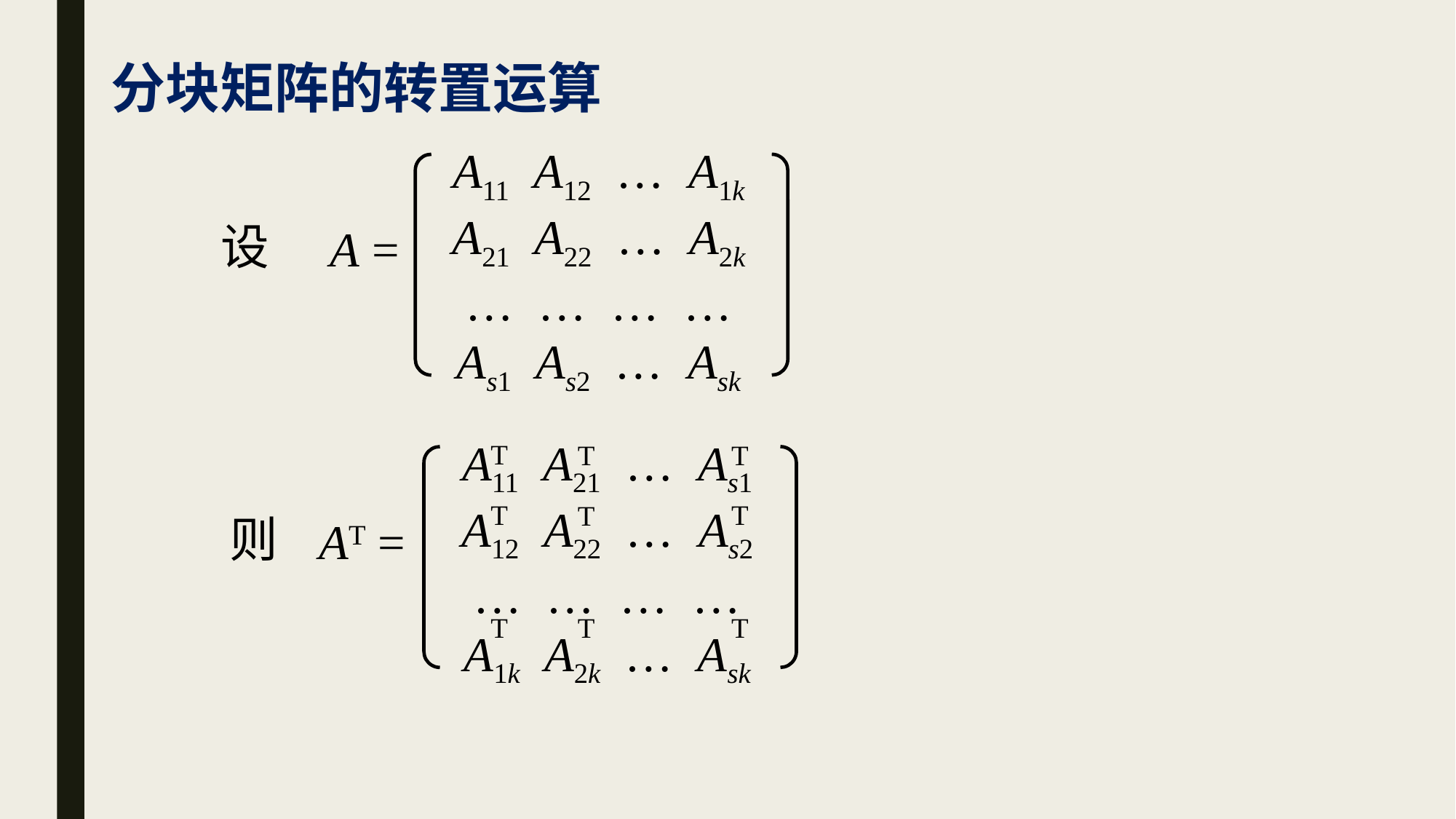

分块矩阵的转置运算
A11  A12  …  A1k
A21  A22  …  A2k
…  …  …  …
As1  As2  …  Ask

设
A =
T
A11  A21  …  As1
A12  A22  …  As2
…  …  …  …
A1k  A2k  …  Ask
T
T

T
T
T
则
AT =
T
T
T